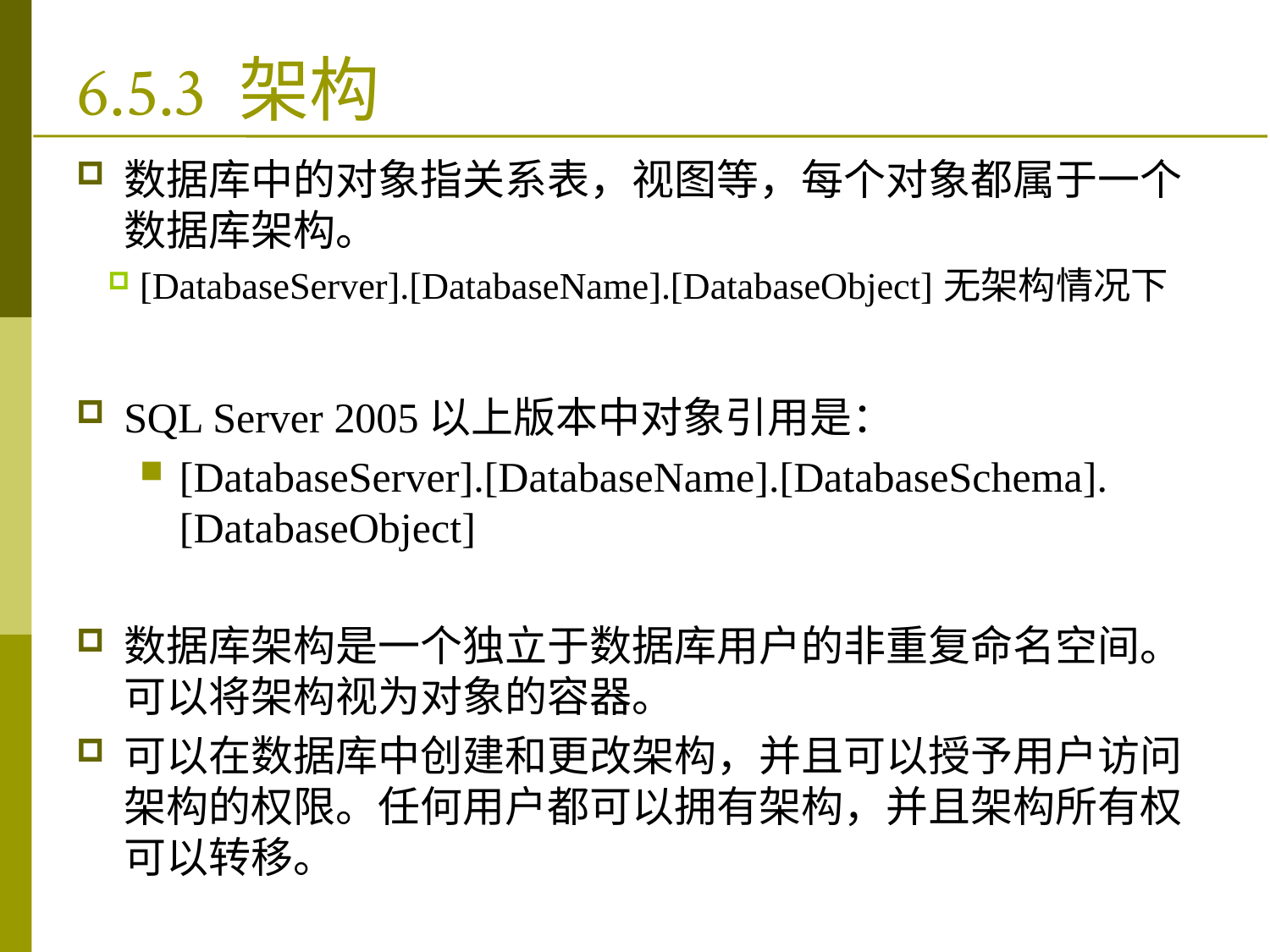

# 6.5.3 架构
数据库中的对象指关系表，视图等，每个对象都属于一个数据库架构。
[DatabaseServer].[DatabaseName].[DatabaseObject]无架构情况下

SQL Server 2005以上版本中对象引用是：
[DatabaseServer].[DatabaseName].[DatabaseSchema].[DatabaseObject]

数据库架构是一个独立于数据库用户的非重复命名空间。可以将架构视为对象的容器。
可以在数据库中创建和更改架构，并且可以授予用户访问架构的权限。任何用户都可以拥有架构，并且架构所有权可以转移。